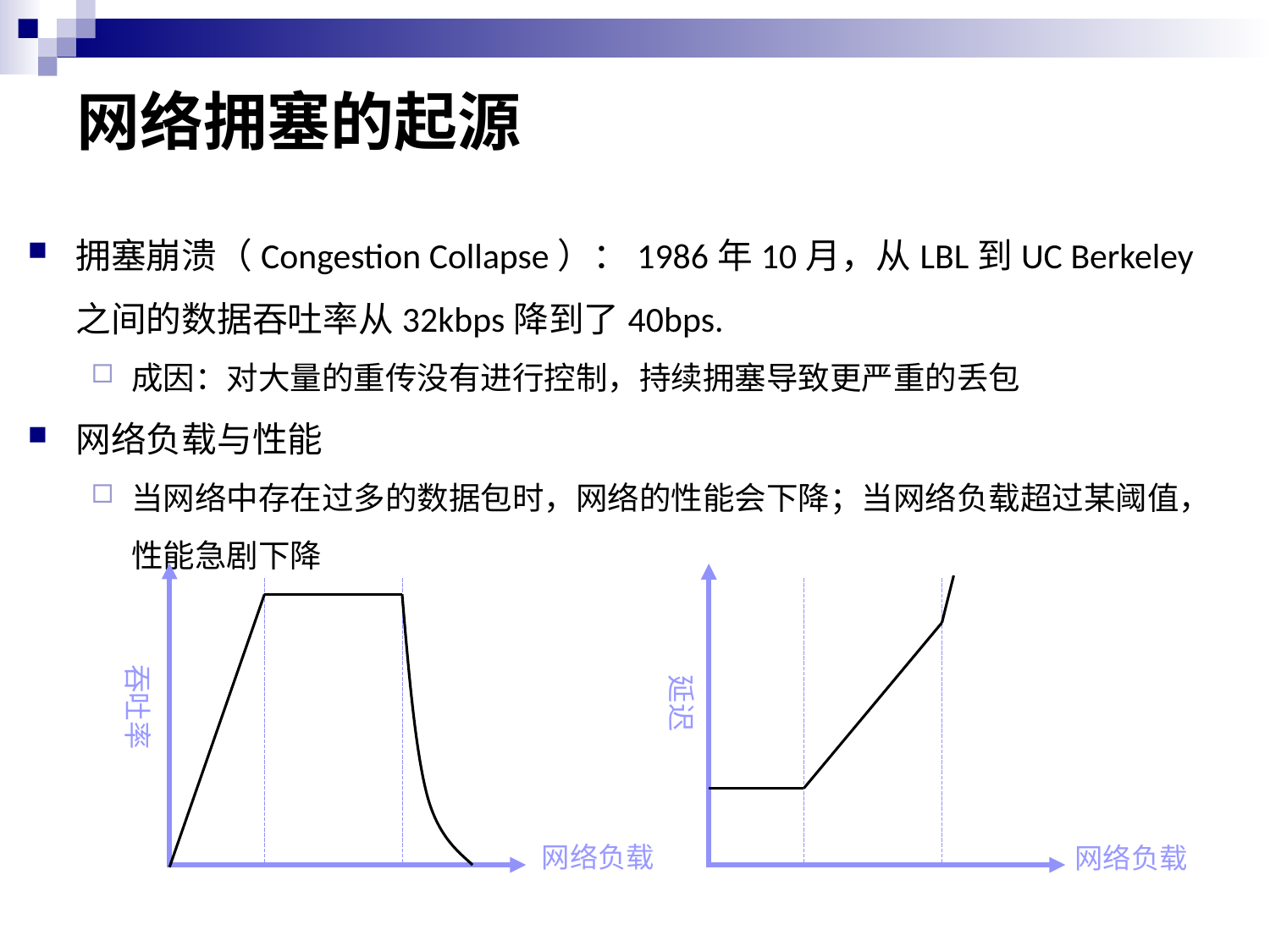

# 网络拥塞的起源
拥塞崩溃（Congestion Collapse）：1986年10月，从LBL到UC Berkeley之间的数据吞吐率从32kbps降到了40bps.
成因：对大量的重传没有进行控制，持续拥塞导致更严重的丢包
网络负载与性能
当网络中存在过多的数据包时，网络的性能会下降；当网络负载超过某阈值，性能急剧下降

吞吐率
延迟
网络负载
网络负载
3